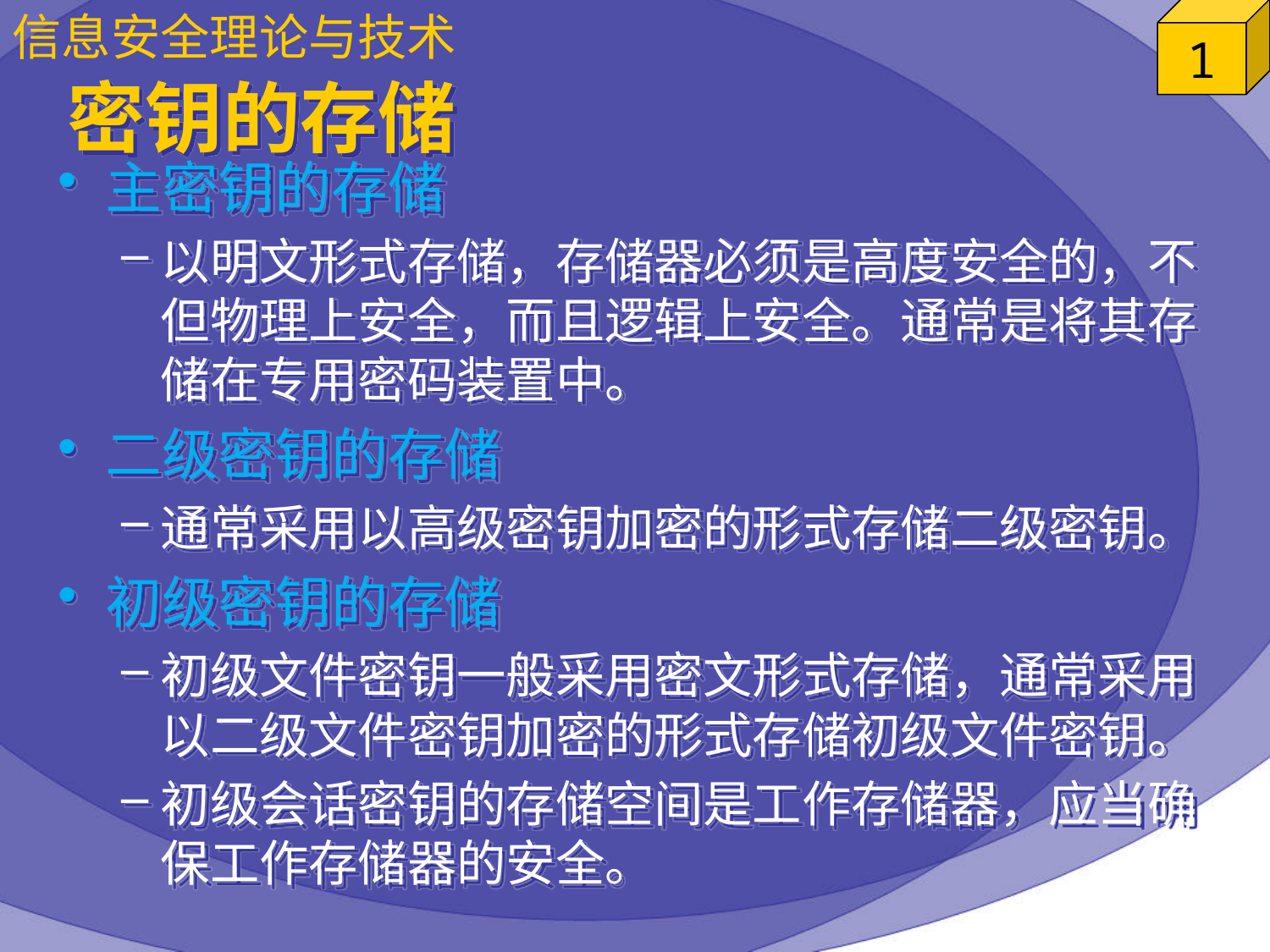

# 密钥的存储
主密钥的存储
以明文形式存储，存储器必须是高度安全的，不但物理上安全，而且逻辑上安全。通常是将其存储在专用密码装置中。
二级密钥的存储
通常采用以高级密钥加密的形式存储二级密钥。
初级密钥的存储
初级文件密钥一般采用密文形式存储，通常采用以二级文件密钥加密的形式存储初级文件密钥。
初级会话密钥的存储空间是工作存储器，应当确保工作存储器的安全。